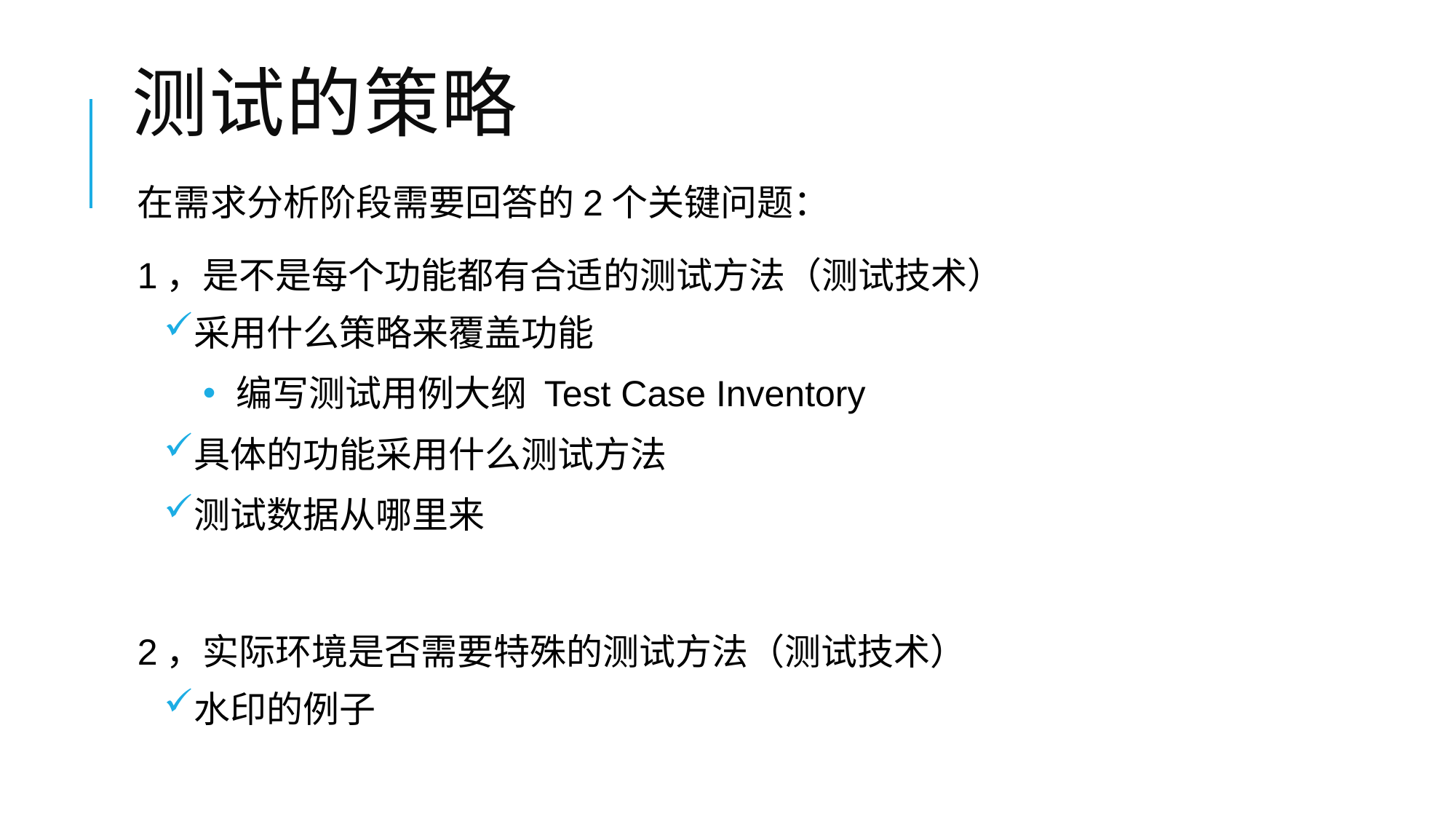

# 测试的策略
在需求分析阶段需要回答的2个关键问题：
1，是不是每个功能都有合适的测试方法（测试技术）
采用什么策略来覆盖功能
 编写测试用例大纲 Test Case Inventory
具体的功能采用什么测试方法
测试数据从哪里来

2，实际环境是否需要特殊的测试方法（测试技术）
水印的例子